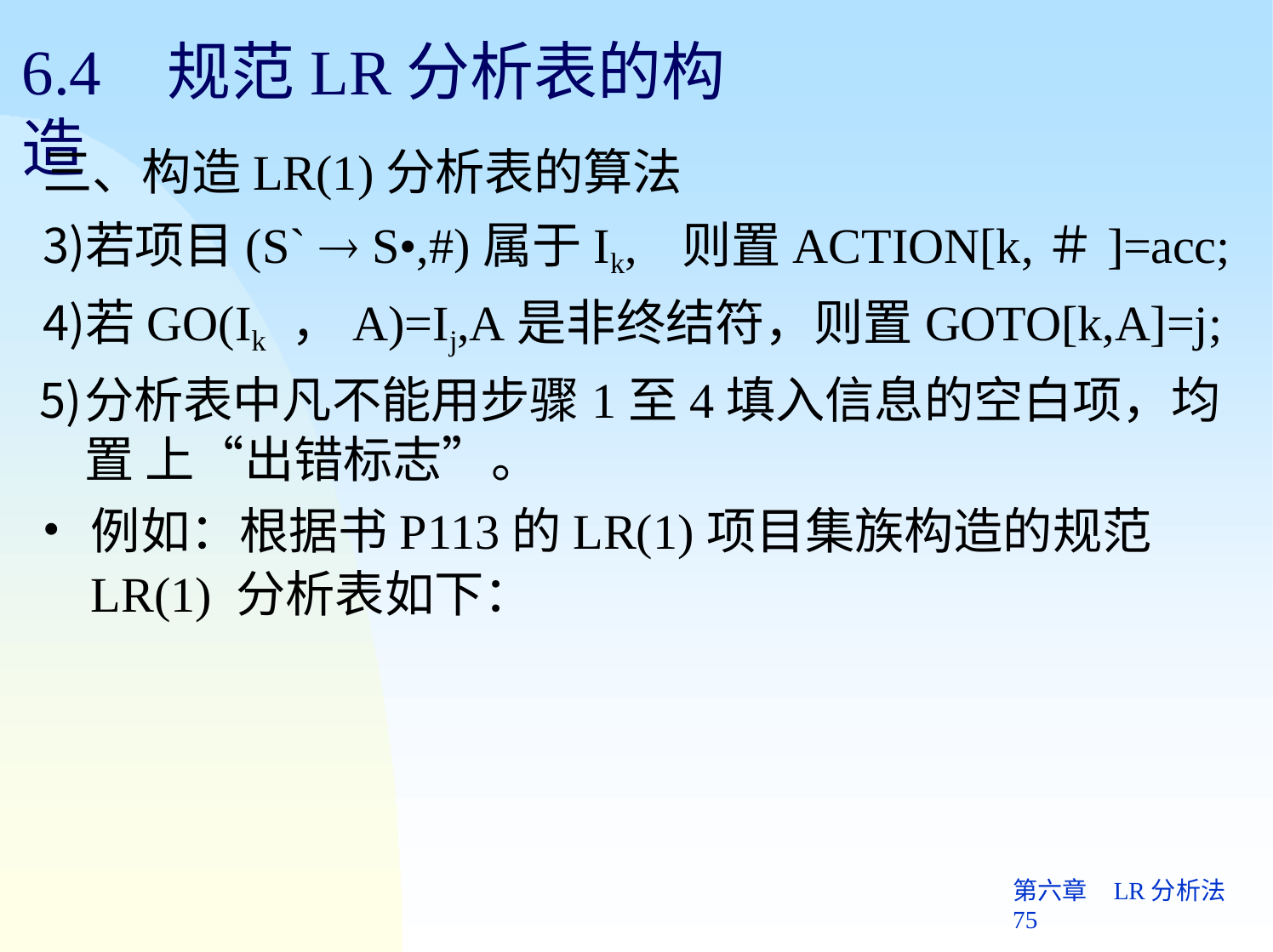

# 6.4	规范LR分析表的构造
三、构造LR(1)分析表的算法
若项目(S` → S•,#)属于Ik,	则置ACTION[k,＃]=acc;
若GO(Ik ，A)=Ij,A是非终结符，则置GOTO[k,A]=j;
分析表中凡不能用步骤1至4填入信息的空白项，均置 上“出错标志”。
例如：根据书P113的LR(1)项目集族构造的规范LR(1) 分析表如下：
第六章	LR分析法 75